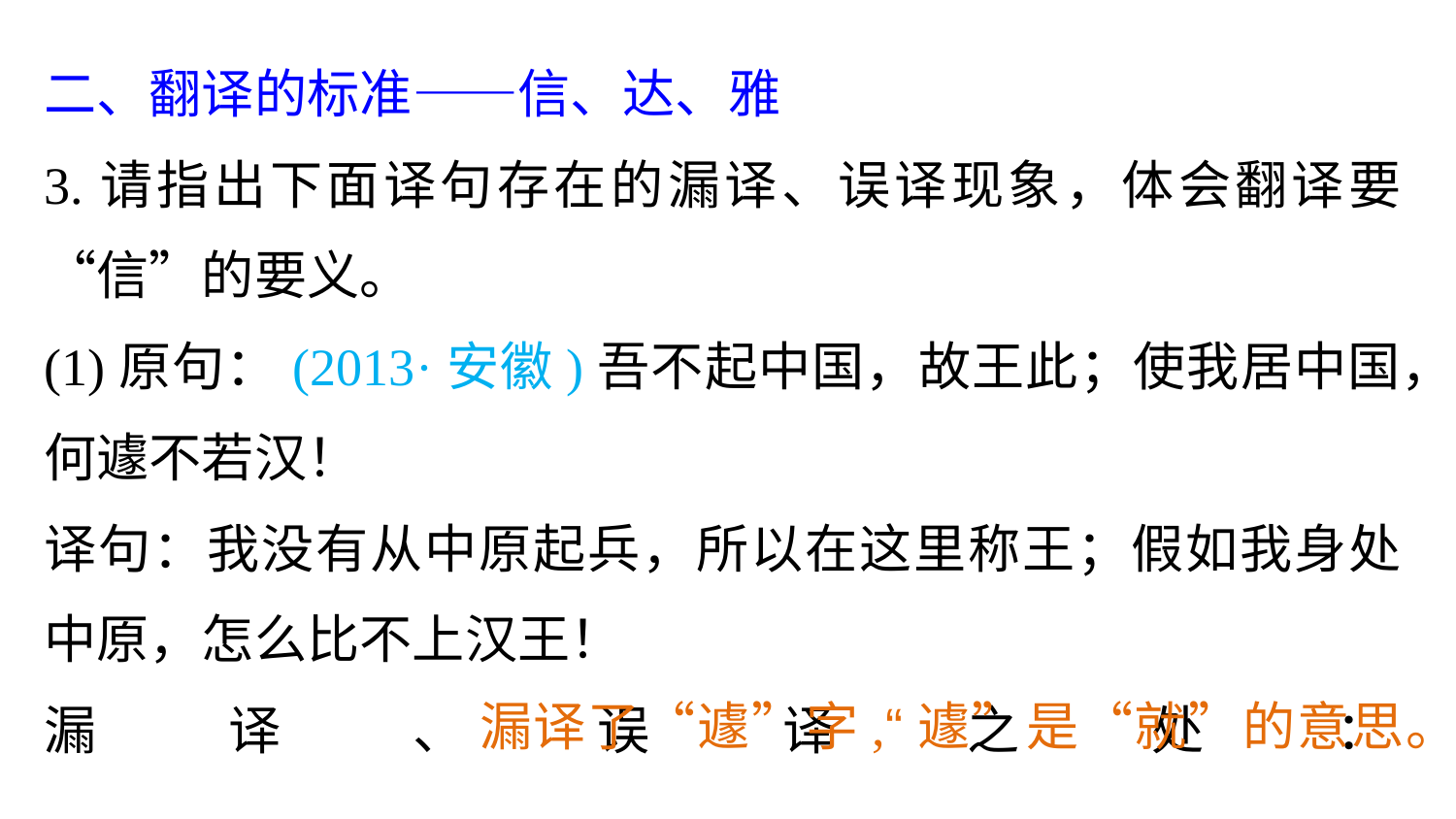

二、翻译的标准——信、达、雅
3.请指出下面译句存在的漏译、误译现象，体会翻译要“信”的要义。
(1)原句：(2013·安徽)吾不起中国，故王此；使我居中国，何遽不若汉！
译句：我没有从中原起兵，所以在这里称王；假如我身处中原，怎么比不上汉王！
漏译、误译之处：___________________________________
漏译了“遽”字,“遽”是“就”的意思。